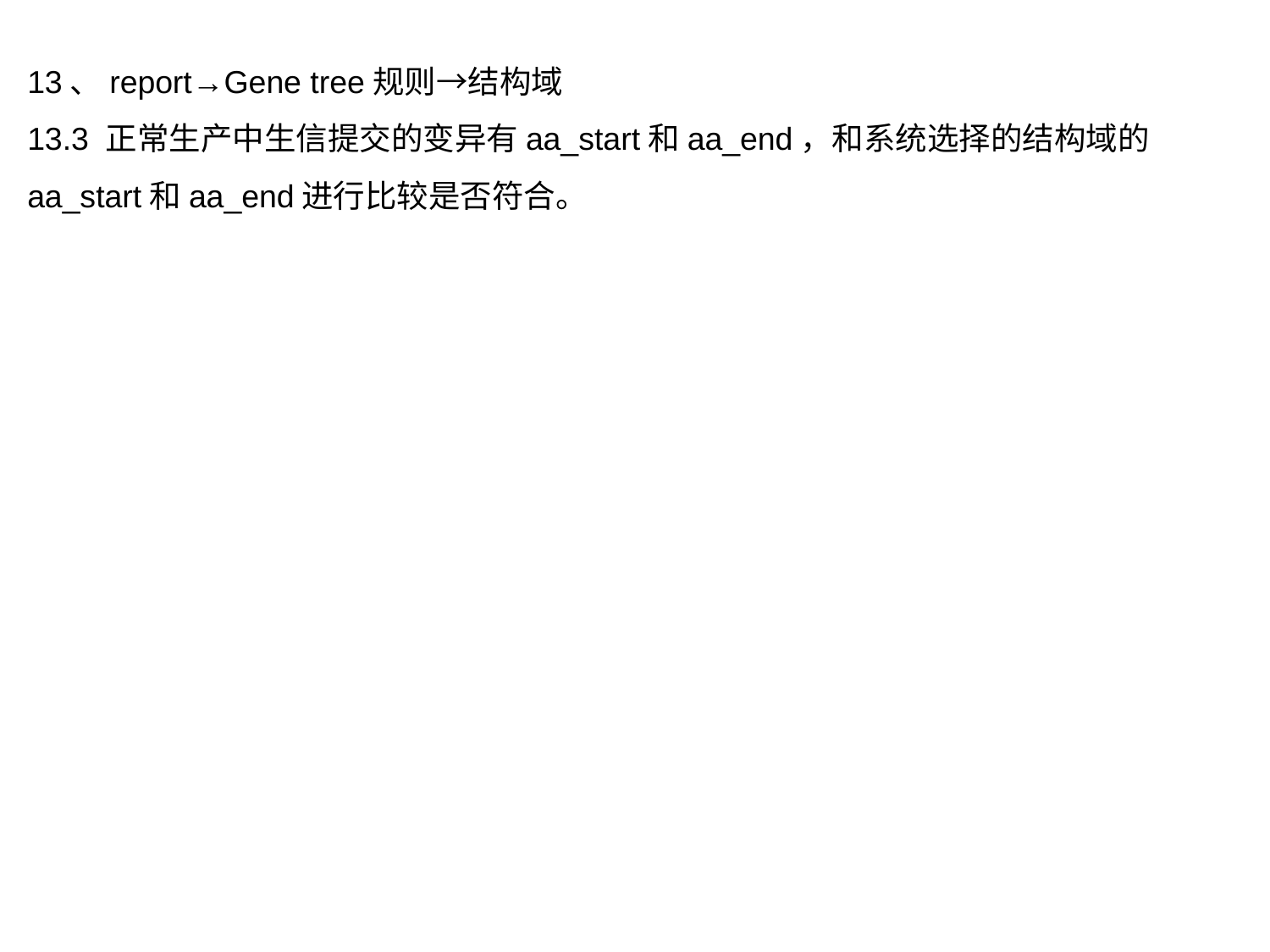

13、report→Gene tree规则→结构域
13.3 正常生产中生信提交的变异有aa_start和aa_end，和系统选择的结构域的aa_start和aa_end进行比较是否符合。

|  |  |
| --- | --- |